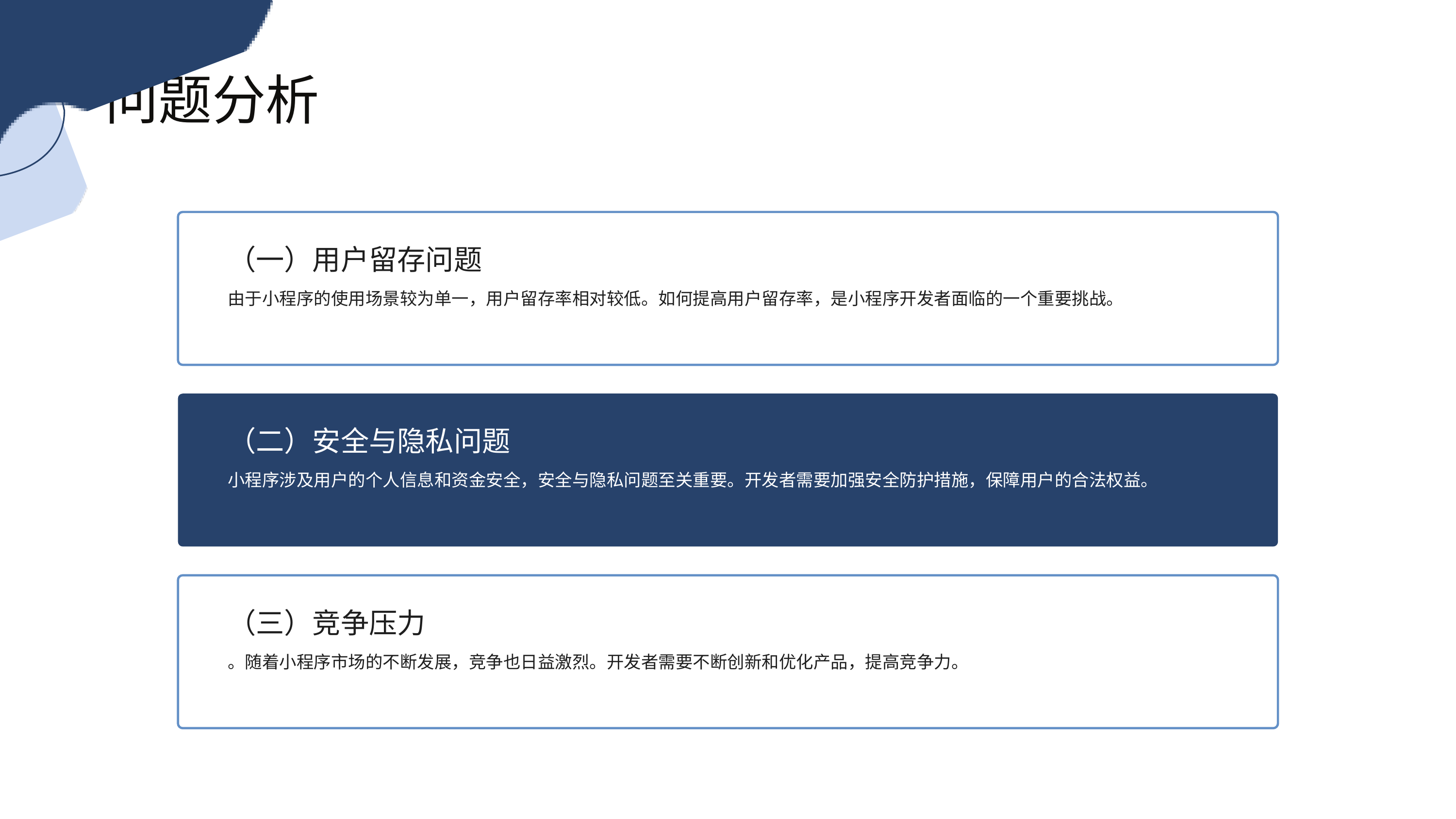

问题分析

（一）用户留存问题
由于小程序的使用场景较为单一，用户留存率相对较低。如何提高用户留存率，是小程序开发者面临的一个重要挑战。

（二）安全与隐私问题
小程序涉及用户的个人信息和资金安全，安全与隐私问题至关重要。开发者需要加强安全防护措施，保障用户的合法权益。

（三）竞争压力
。随着小程序市场的不断发展，竞争也日益激烈。开发者需要不断创新和优化产品，提高竞争力。